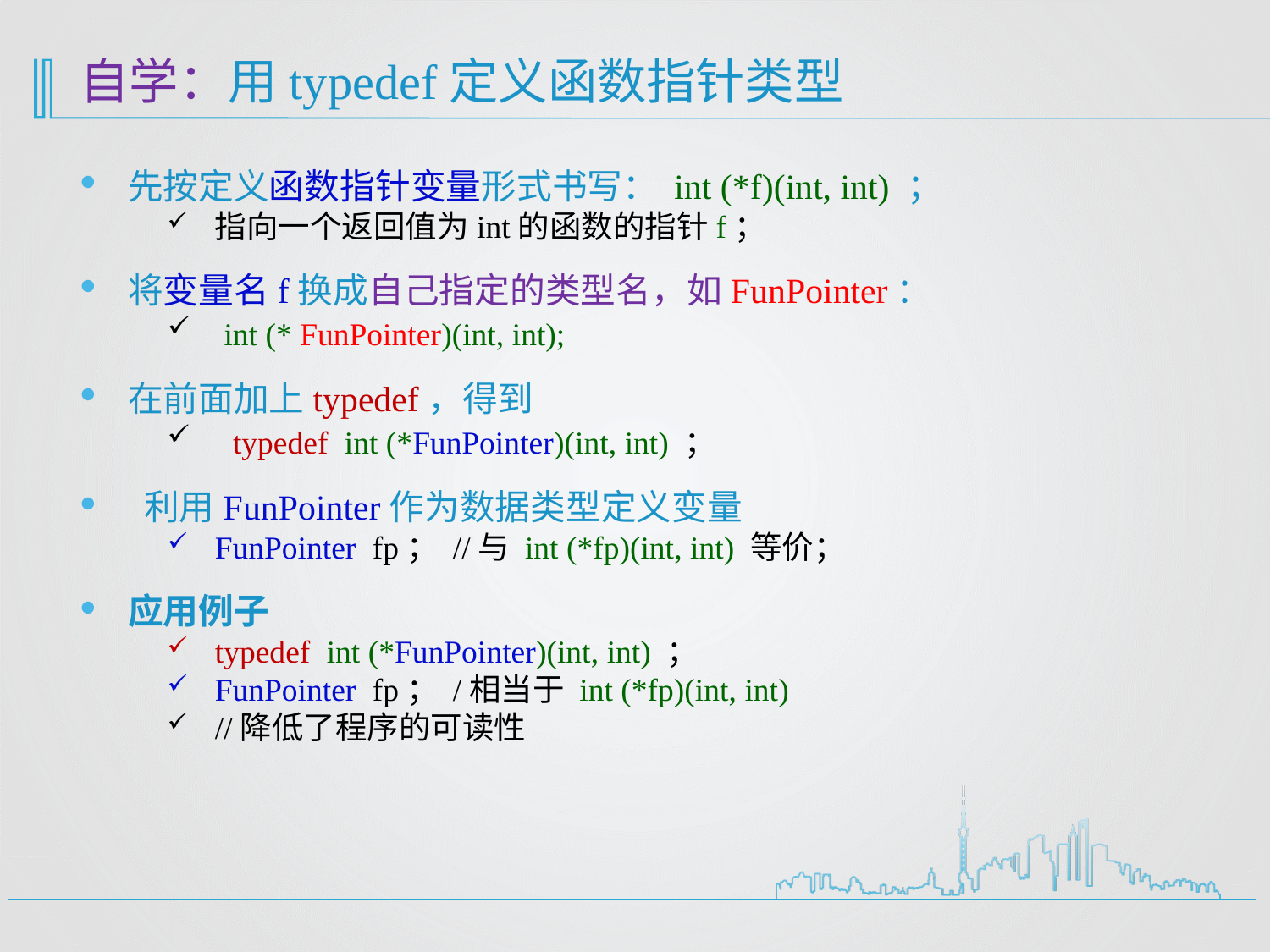

# 自学：用typedef定义函数指针类型
先按定义函数指针变量形式书写： int (*f)(int, int) ；
指向一个返回值为int的函数的指针f；
将变量名f换成自己指定的类型名，如FunPointer：
 int (* FunPointer)(int, int);
在前面加上typedef，得到
  typedef  int (*FunPointer)(int, int) ；
 利用FunPointer作为数据类型定义变量
FunPointer  fp； //与 int (*fp)(int, int) 等价；
应用例子
typedef  int (*FunPointer)(int, int) ；
FunPointer  fp； /相当于 int (*fp)(int, int)
//降低了程序的可读性